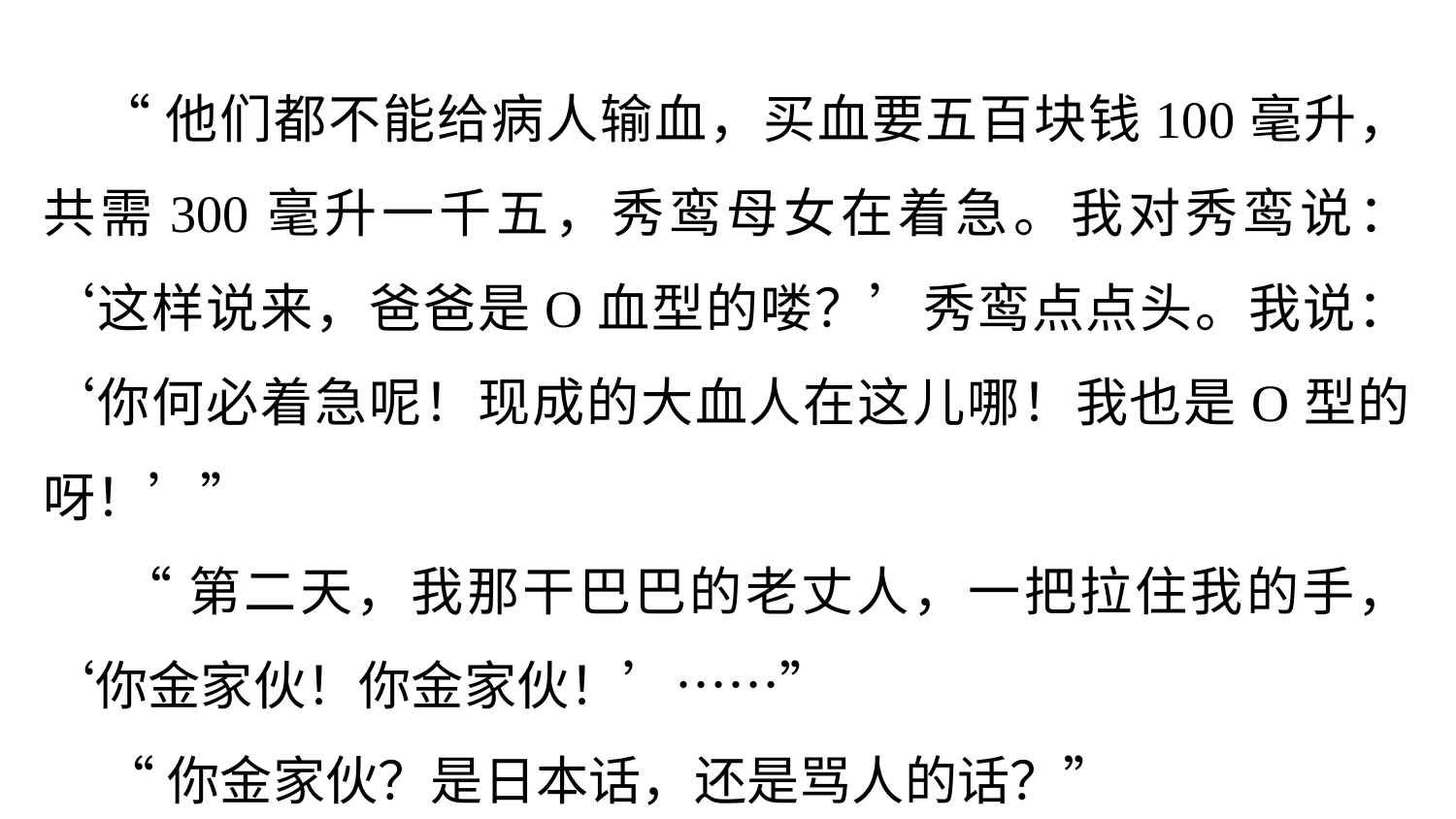

“他们都不能给病人输血，买血要五百块钱100毫升，共需300毫升一千五，秀鸾母女在着急。我对秀鸾说：‘这样说来，爸爸是O血型的喽？’秀鸾点点头。我说：‘你何必着急呢！现成的大血人在这儿哪！我也是O型的呀！’”
     “第二天，我那干巴巴的老丈人，一把拉住我的手，‘你金家伙！你金家伙！’……”
     “你金家伙？是日本话，还是骂人的话？”